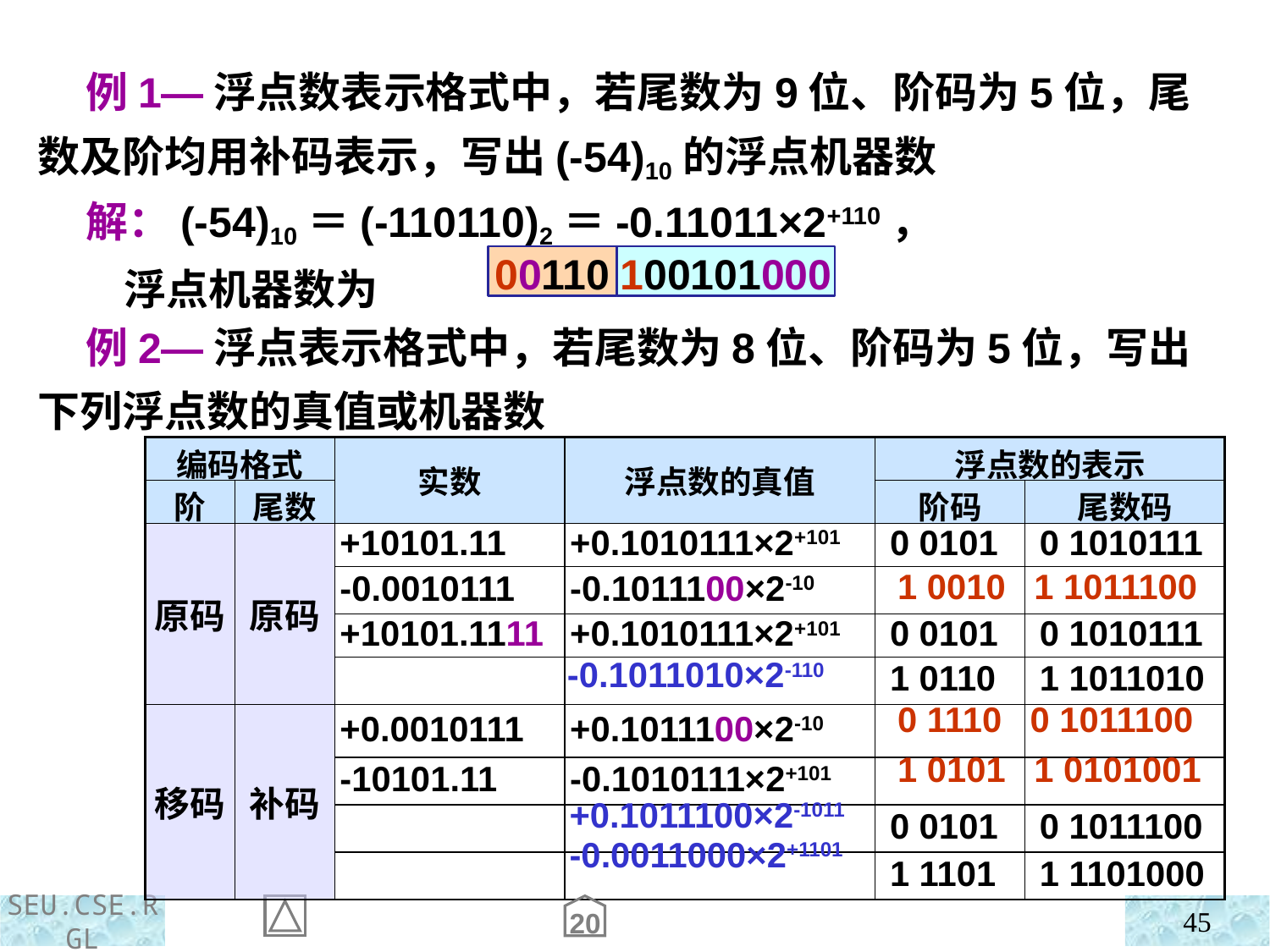

例1—浮点数表示格式中，若尾数为9位、阶码为5位，尾数及阶均用补码表示，写出(-54)10的浮点机器数
    解：(-54)10＝(-110110)2＝-0.11011×2+110，
        浮点机器数为
00110
100101000
    例2—浮点表示格式中，若尾数为8位、阶码为5位，写出下列浮点数的真值或机器数
| 编码格式 |  | 实数 | 浮点数的真值 | 浮点数的表示 |  |
| --- | --- | --- | --- | --- | --- |
| 阶 | 尾数 |  |  | 阶码 | 尾数码 |
| 原码 | 原码 | +10101.11 | +0.1010111×2+101 | 0 0101 | 0 1010111 |
|  |  | -0.0010111 | -0.1011100×2-10 |  |  |
|  |  | +10101.1111 | +0.1010111×2+101 | 0 0101 | 0 1010111 |
|  |  |  |  | 1 0110 | 1 1011010 |
| 移码 | 补码 | +0.0010111 | +0.1011100×2-10 |  |  |
|  |  | -10101.11 | -0.1010111×2+101 |  |  |
|  |  |  |  | 0 0101 | 0 1011100 |
|  |  |  |  | 1 1101 | 1 1101000 |
1 0010   1 1011100
-0.1011010×2-110
0 1110   0 1011100
1 0101   1 0101001
+0.1011100×2-1011
-0.0011000×2+1101
20
45